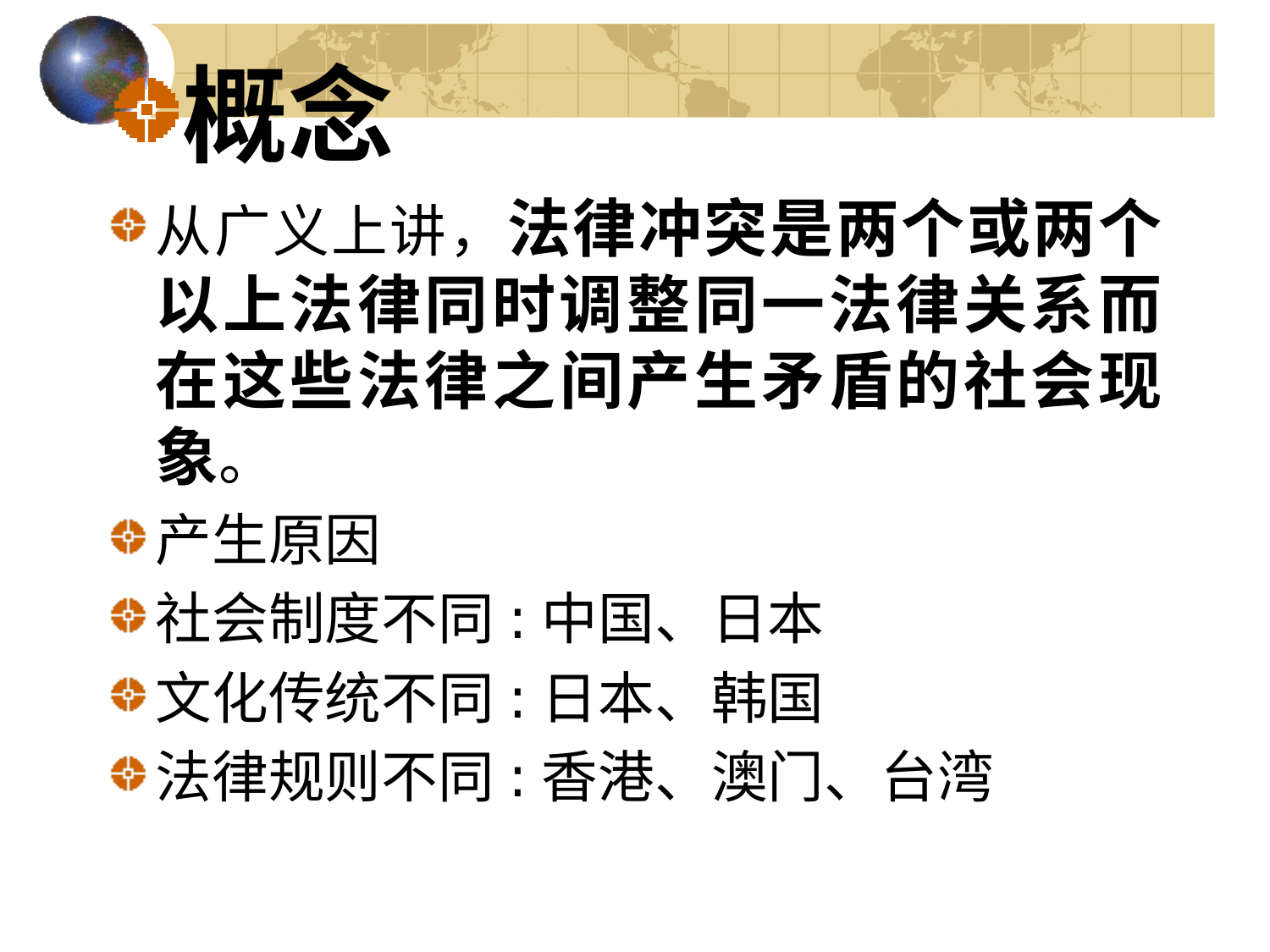

概念
从广义上讲，法律冲突是两个或两个以上法律同时调整同一法律关系而在这些法律之间产生矛盾的社会现象。
产生原因
社会制度不同:中国、日本
文化传统不同:日本、韩国
法律规则不同:香港、澳门、台湾